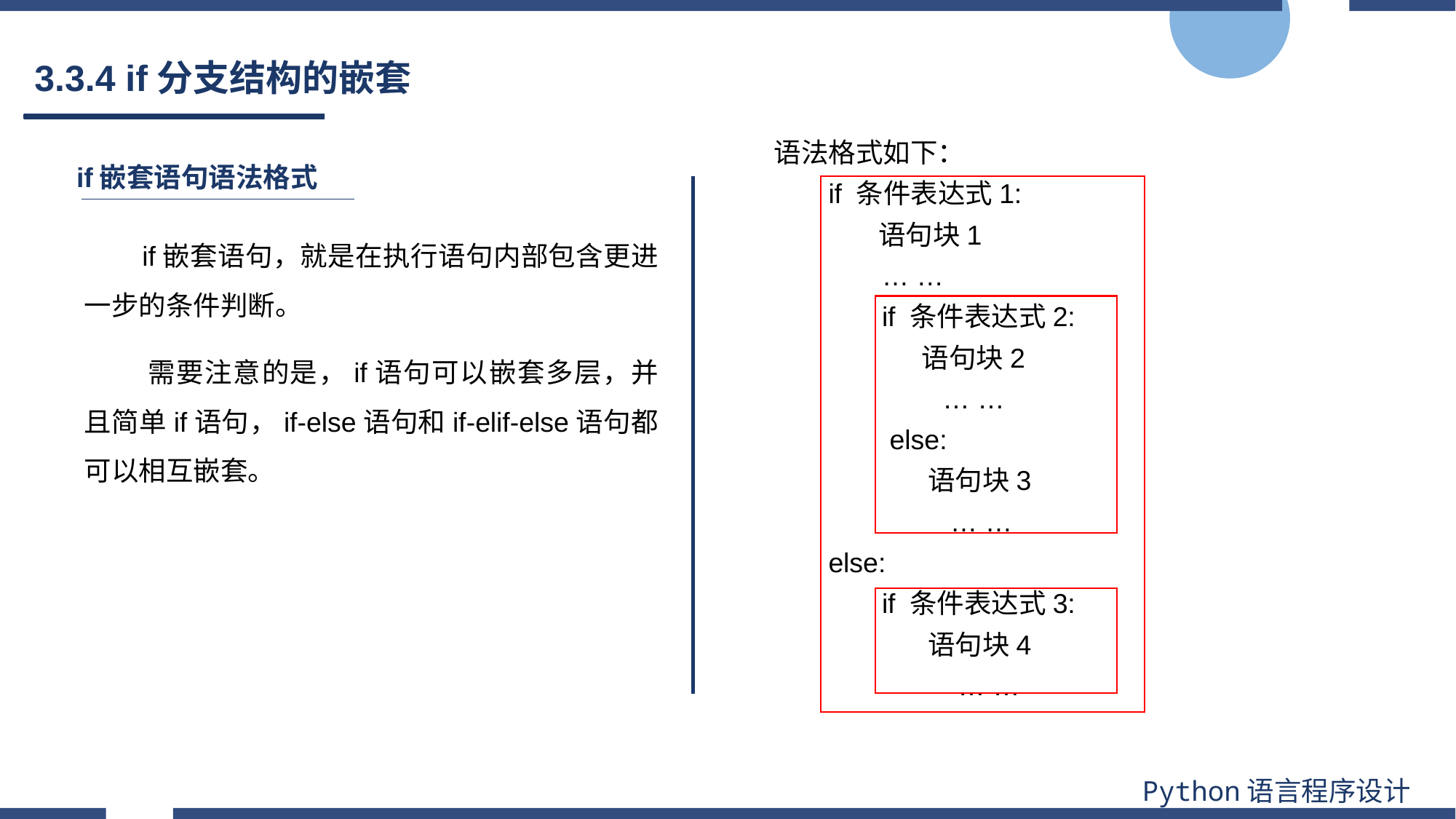

# 3.3.4 if分支结构的嵌套
语法格式如下：
if 条件表达式1:
       语句块1
       … …
       if 条件表达式2:
              语句块2
               … …
        else:
               语句块3
                … …
else:
       if 条件表达式3:
               语句块4
                 … …
if嵌套语句语法格式

   if嵌套语句，就是在执行语句内部包含更进一步的条件判断。
   需要注意的是，if语句可以嵌套多层，并且简单if语句，if-else语句和if-elif-else语句都可以相互嵌套。